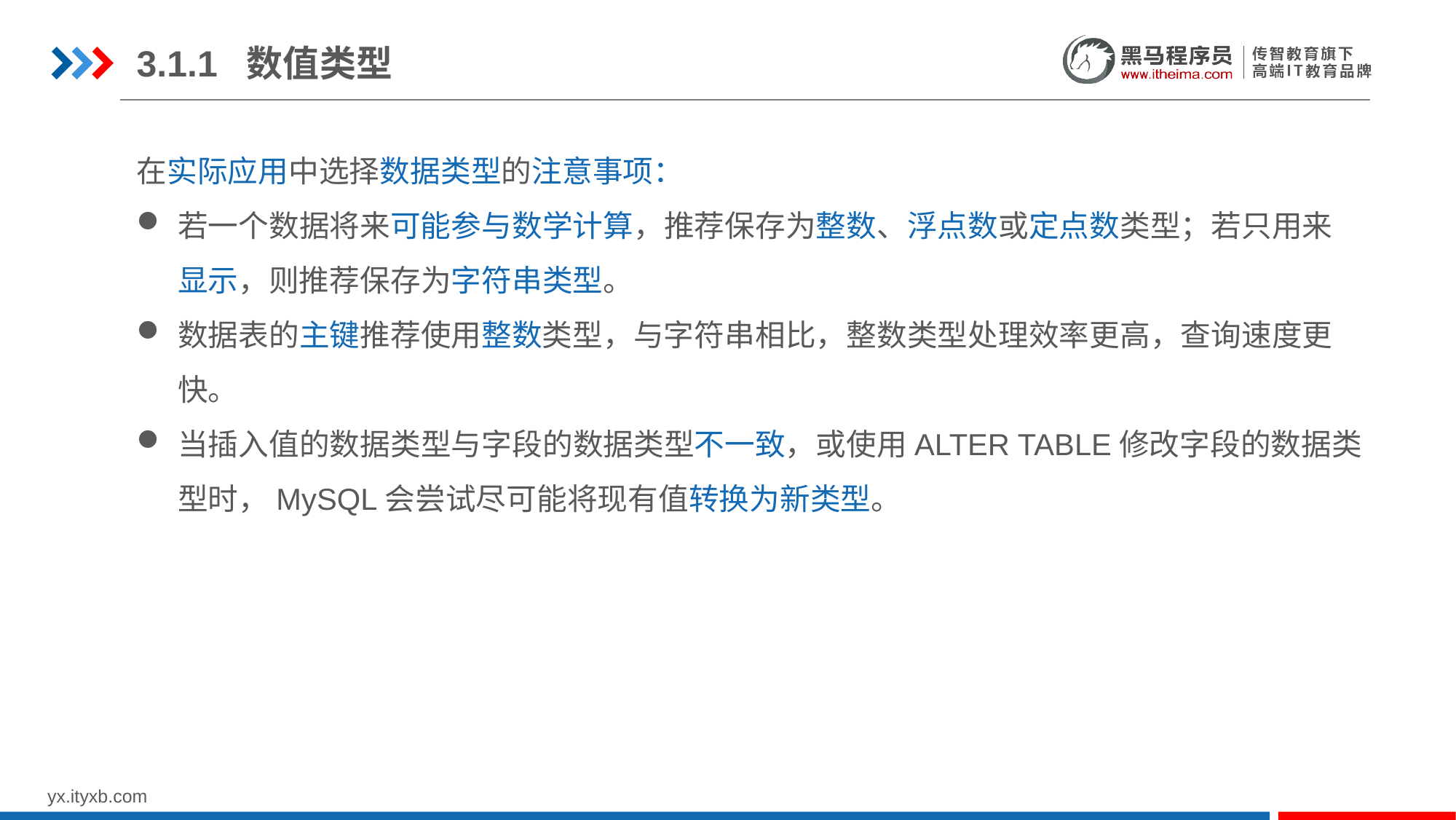

3.1.1  数值类型
在实际应用中选择数据类型的注意事项：
若一个数据将来可能参与数学计算，推荐保存为整数、浮点数或定点数类型；若只用来显示，则推荐保存为字符串类型。
数据表的主键推荐使用整数类型，与字符串相比，整数类型处理效率更高，查询速度更快。
当插入值的数据类型与字段的数据类型不一致，或使用ALTER TABLE修改字段的数据类型时，MySQL会尝试尽可能将现有值转换为新类型。